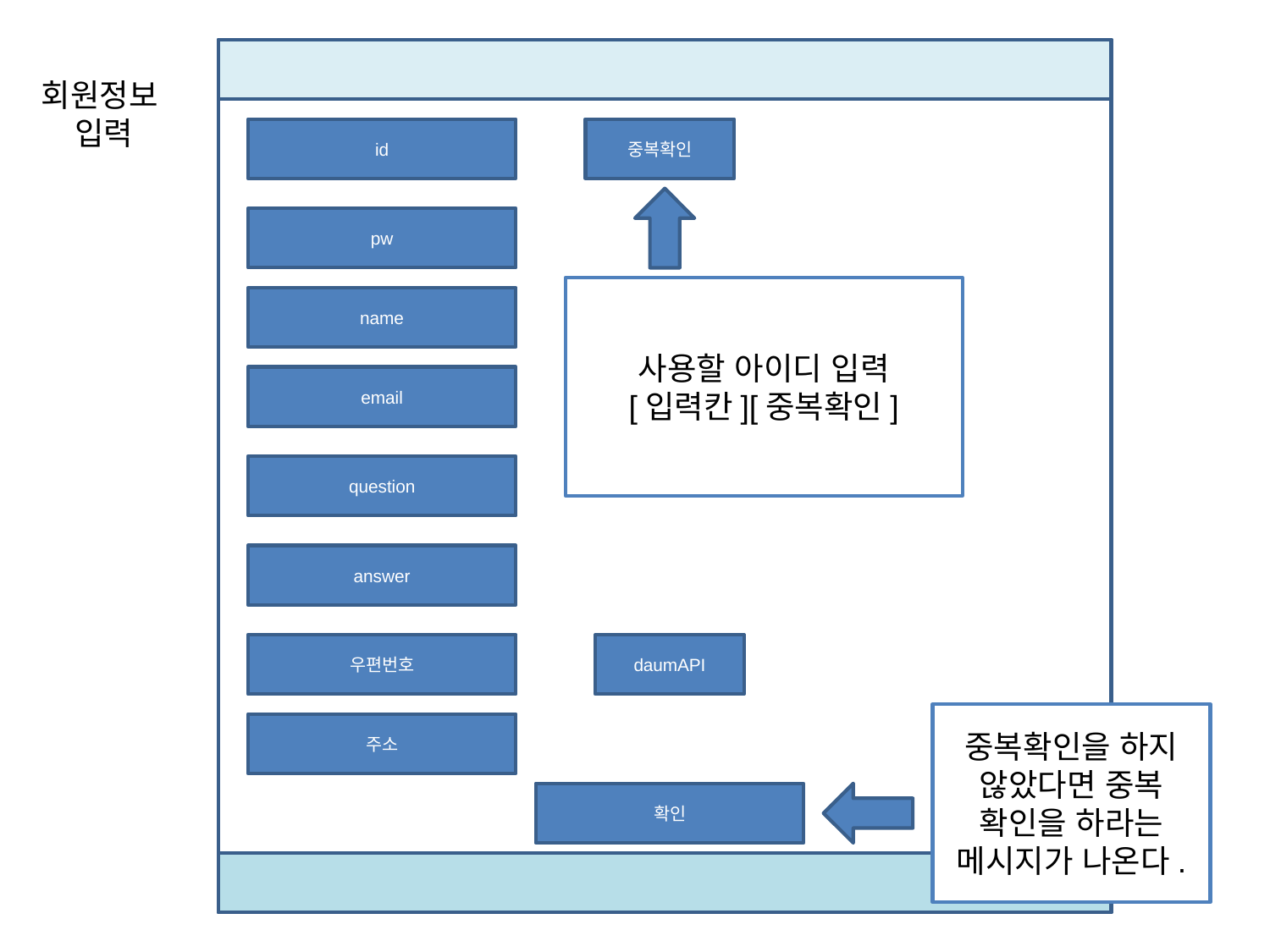

회원정보
입력
id
중복확인

pw
사용할 아이디 입력
[입력칸][중복확인]
name
email
question
answer
우편번호
daumAPI
중복확인을 하지 않았다면 중복 확인을 하라는 메시지가 나온다.
주소
확인